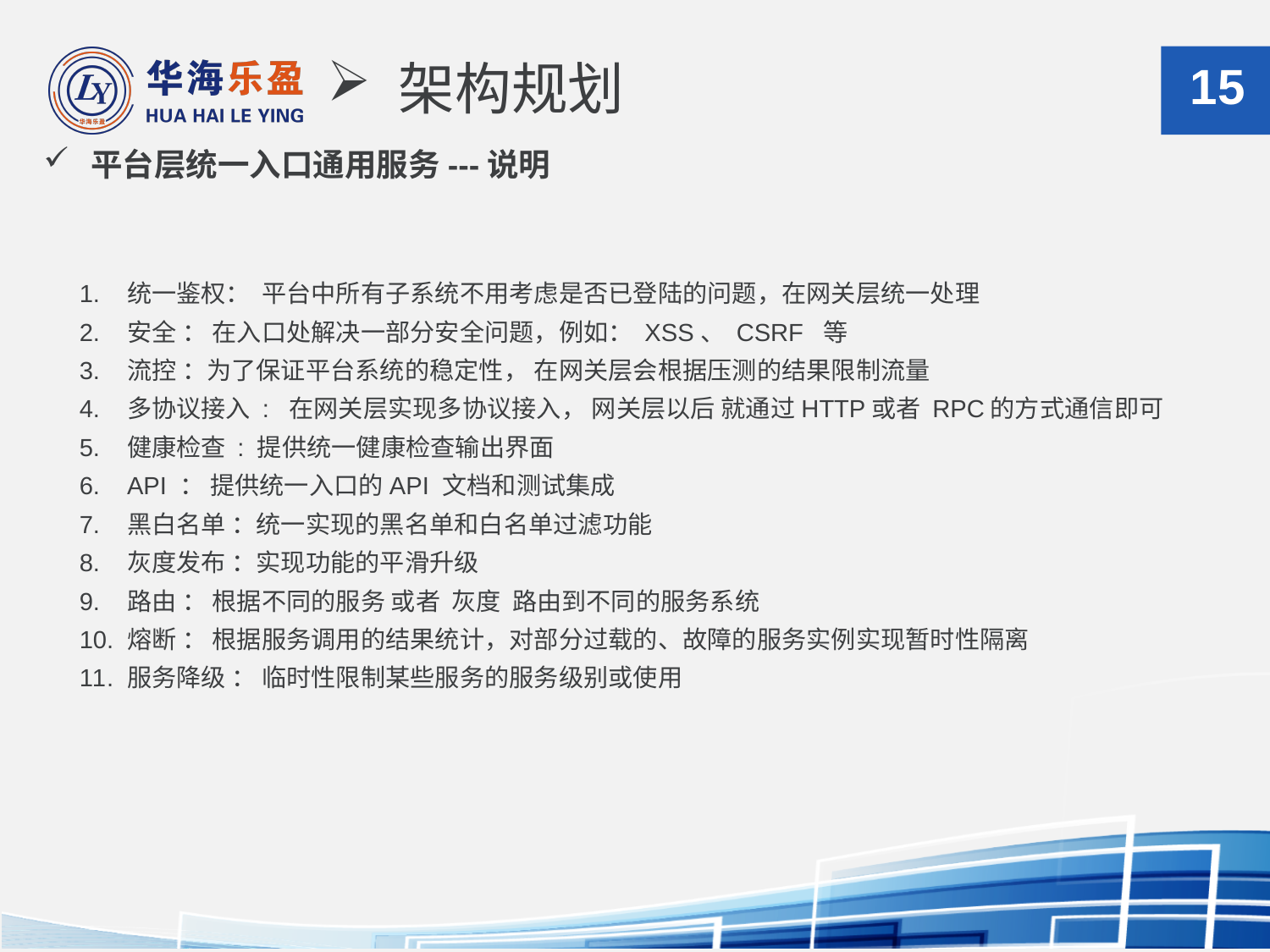

架构规划
15
# 平台层统一入口通用服务---说明
统一鉴权：  平台中所有子系统不用考虑是否已登陆的问题，在网关层统一处理
安全 ： 在入口处解决一部分安全问题，例如： XSS、 CSRF  等
流控 ：为了保证平台系统的稳定性， 在网关层会根据压测的结果限制流量
多协议接入 :  在网关层实现多协议接入， 网关层以后 就通过HTTP或者 RPC的方式通信即可
健康检查 : 提供统一健康检查输出界面
API ： 提供统一入口的API 文档和测试集成
黑白名单 ：统一实现的黑名单和白名单过滤功能
灰度发布 ：实现功能的平滑升级
路由 ： 根据不同的服务 或者  灰度  路由到不同的服务系统
熔断 ： 根据服务调用的结果统计，对部分过载的、故障的服务实例实现暂时性隔离
服务降级 ： 临时性限制某些服务的服务级别或使用